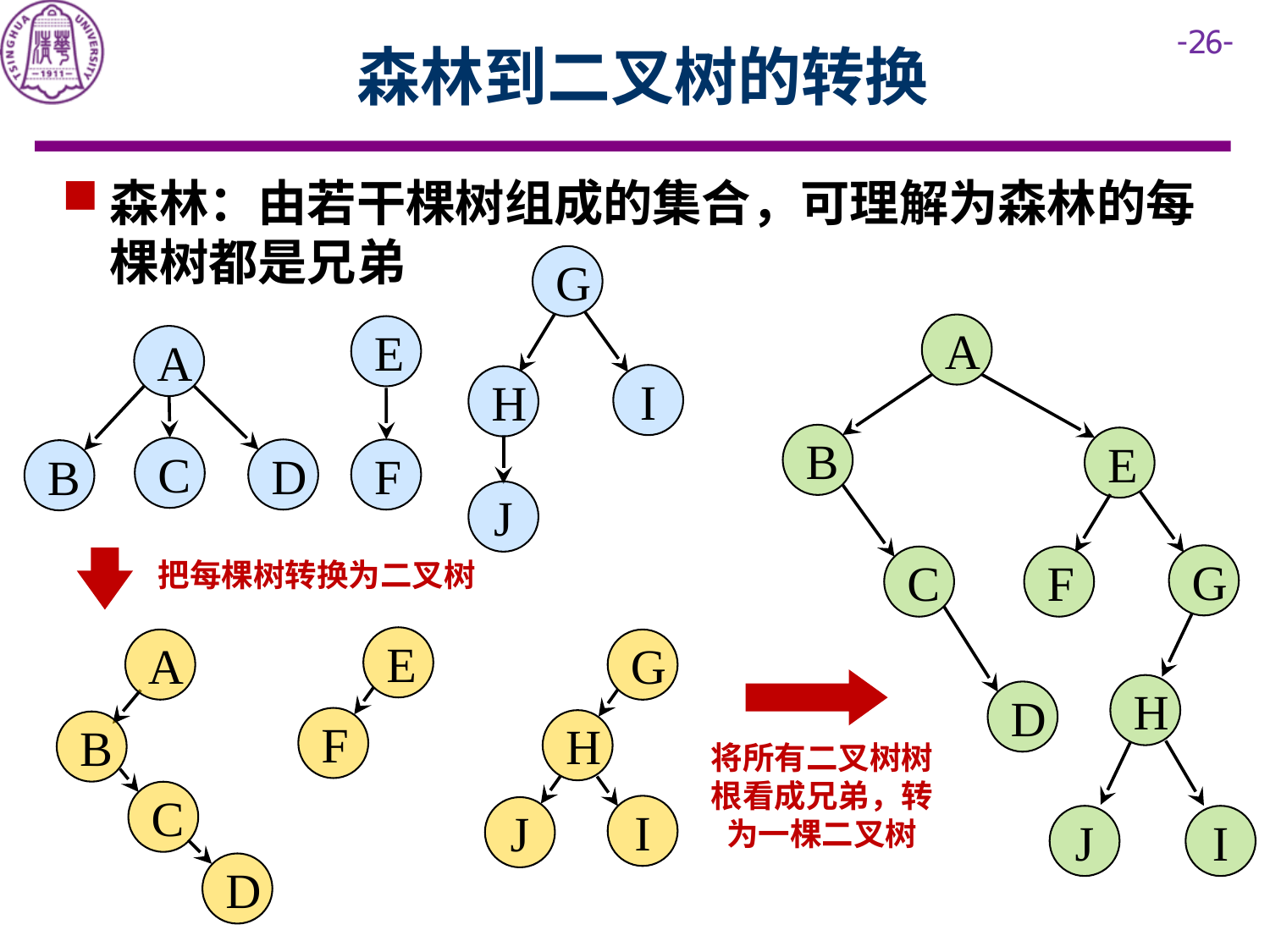

# 森林到二叉树的转换
森林：由若干棵树组成的集合，可理解为森林的每棵树都是兄弟
G
A
B
E
G
C
F
H
D
J
I
E
A
I
H
C
F
D
B
J
把每棵树转换为二叉树

E
A
G
F
H
B
C
I
J
D

将所有二叉树树根看成兄弟，转为一棵二叉树